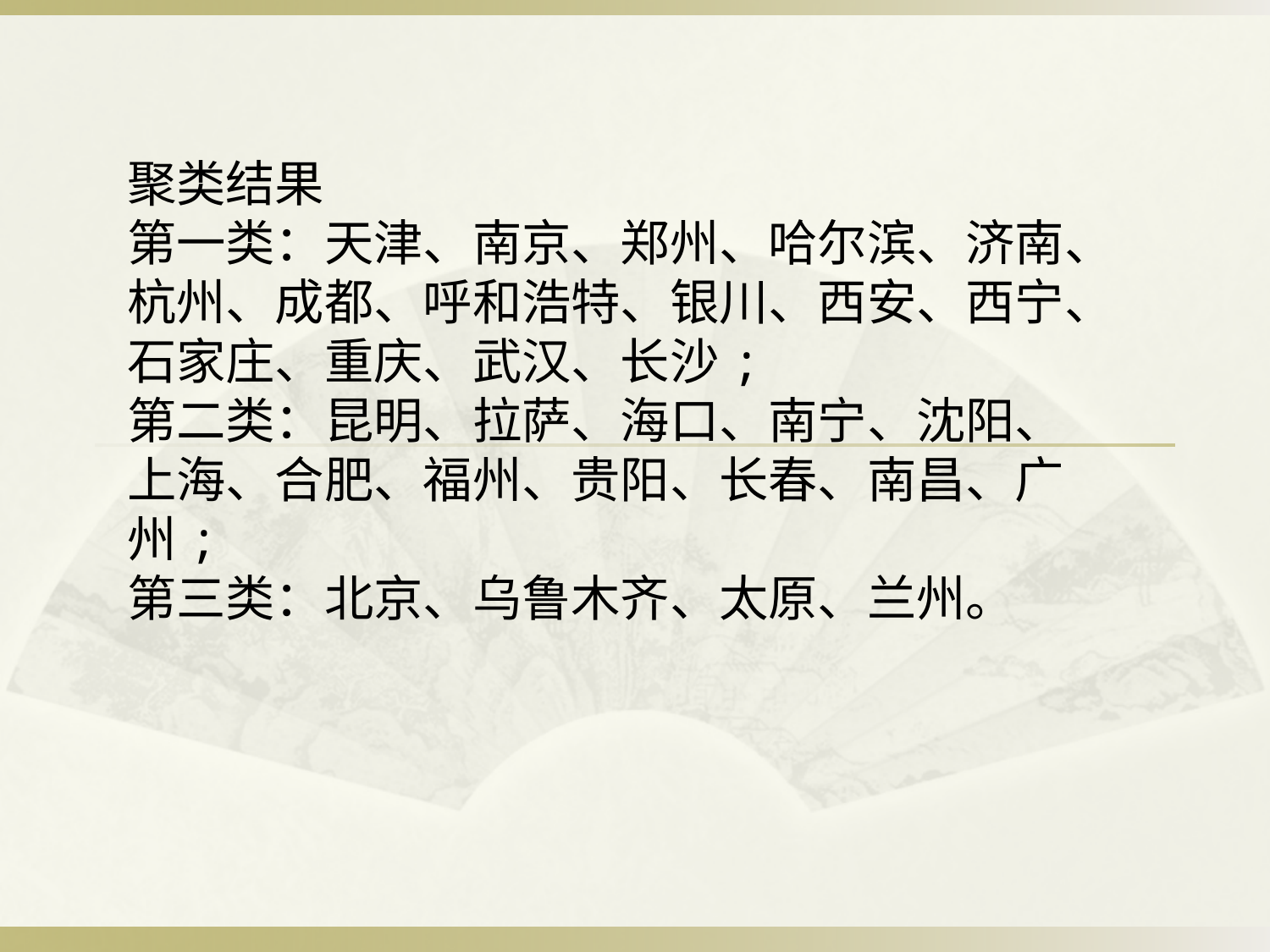

聚类结果
第一类：天津、南京、郑州、哈尔滨、济南、杭州、成都、呼和浩特、银川、西安、西宁、石家庄、重庆、武汉、长沙;
第二类：昆明、拉萨、海口、南宁、沈阳、上海、合肥、福州、贵阳、长春、南昌、广州;
第三类：北京、乌鲁木齐、太原、兰州。